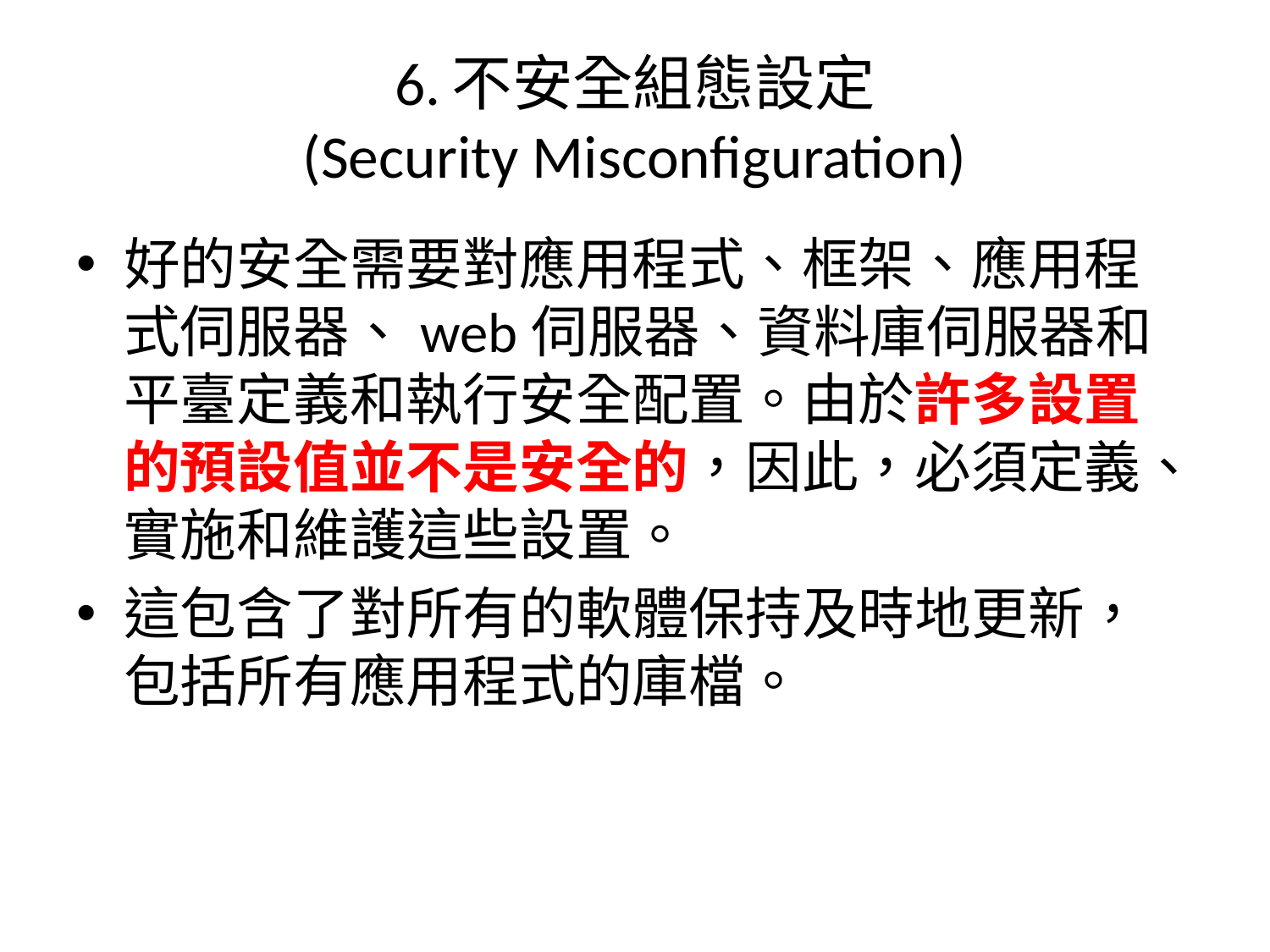

# 6.不安全組態設定 (Security Misconfiguration)
好的安全需要對應用程式、框架、應用程式伺服器、web伺服器、資料庫伺服器和平臺定義和執行安全配置。由於許多設置的預設值並不是安全的，因此，必須定義、實施和維護這些設置。
這包含了對所有的軟體保持及時地更新，包括所有應用程式的庫檔。